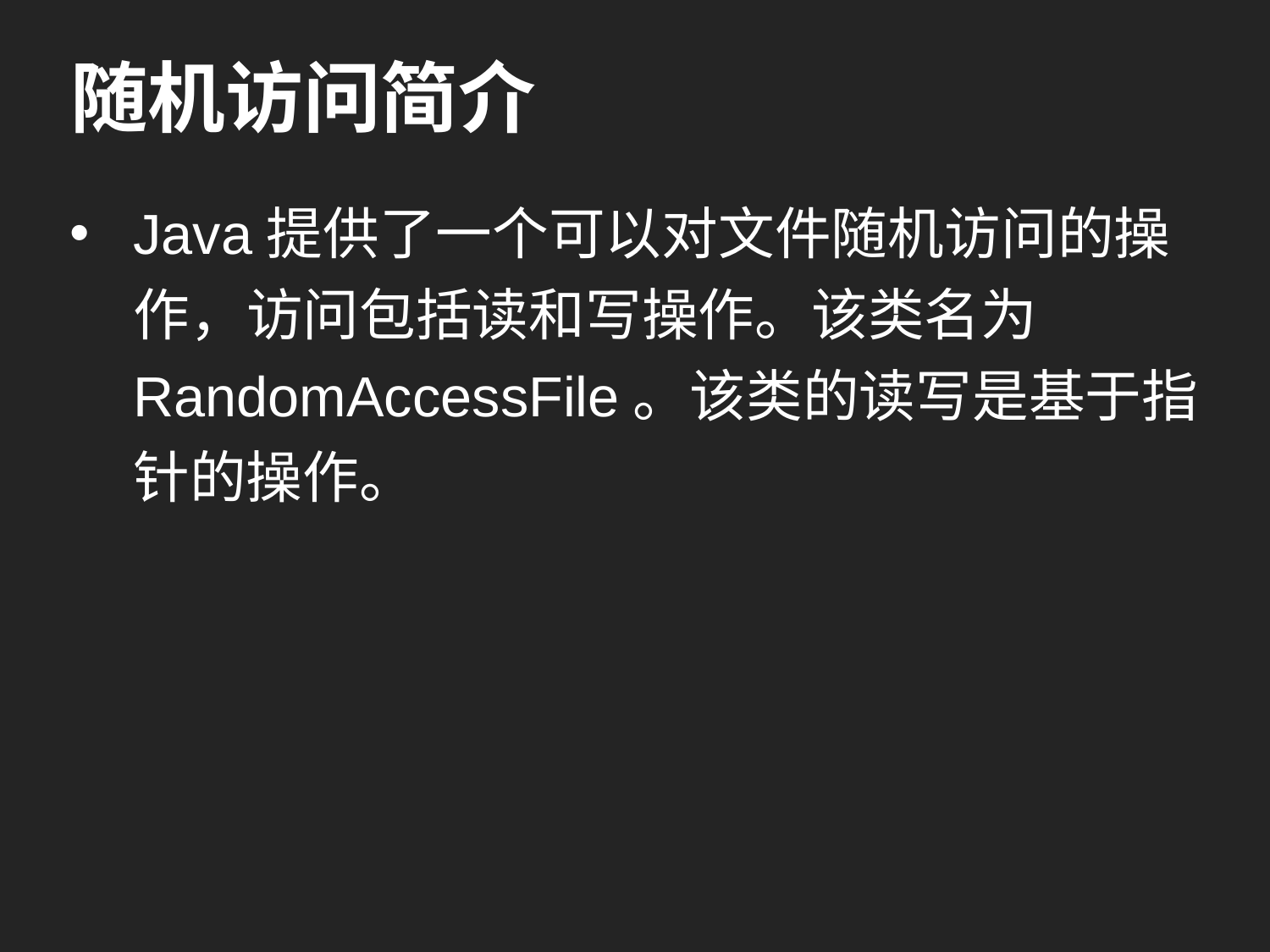

# 随机访问简介
Java提供了一个可以对文件随机访问的操作，访问包括读和写操作。该类名为RandomAccessFile。该类的读写是基于指针的操作。